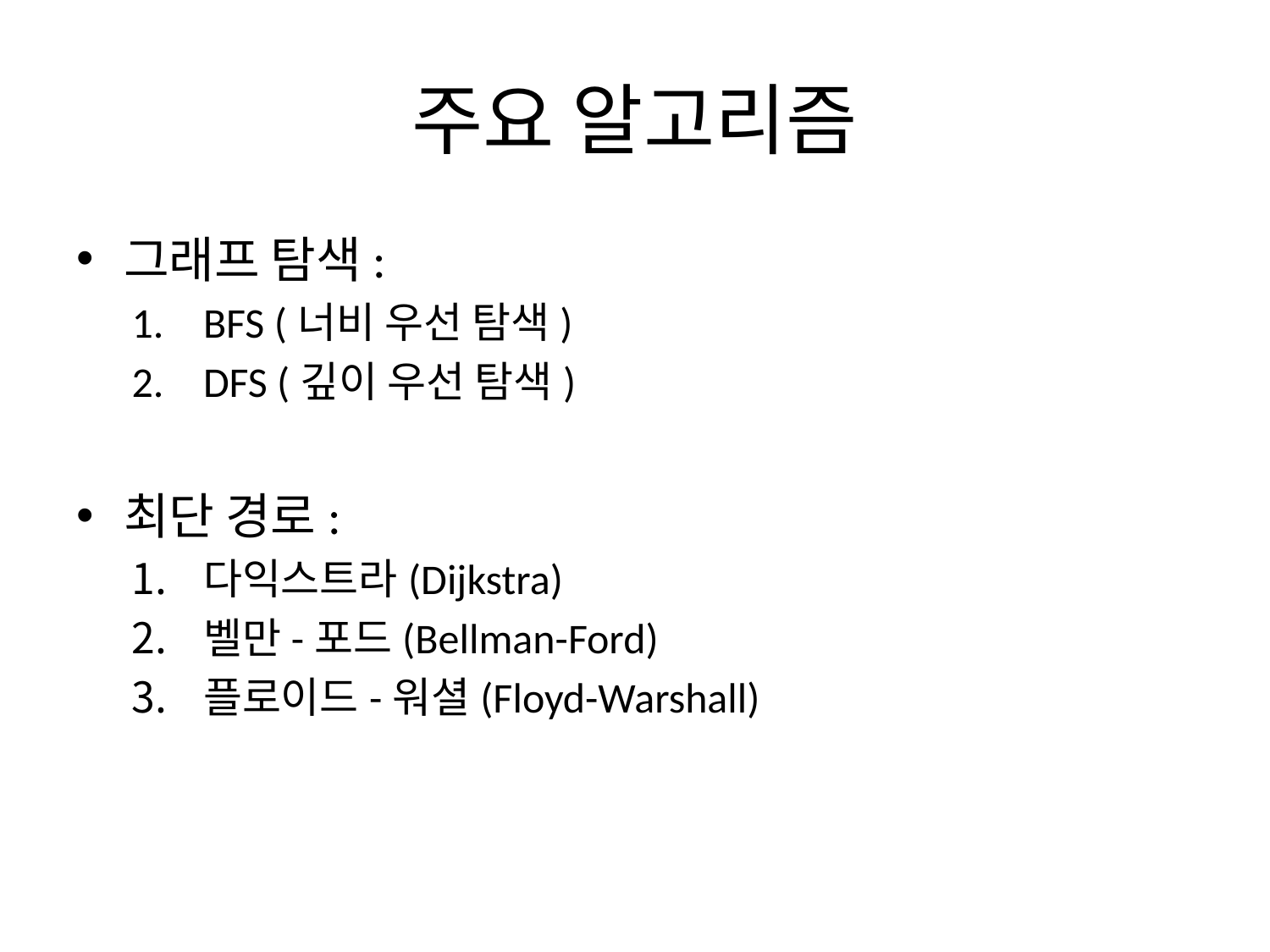

# 주요 알고리즘
그래프 탐색:
BFS (너비 우선 탐색)
DFS (깊이 우선 탐색)

최단 경로:
다익스트라(Dijkstra)
벨만-포드(Bellman-Ford)
플로이드-워셜(Floyd-Warshall)